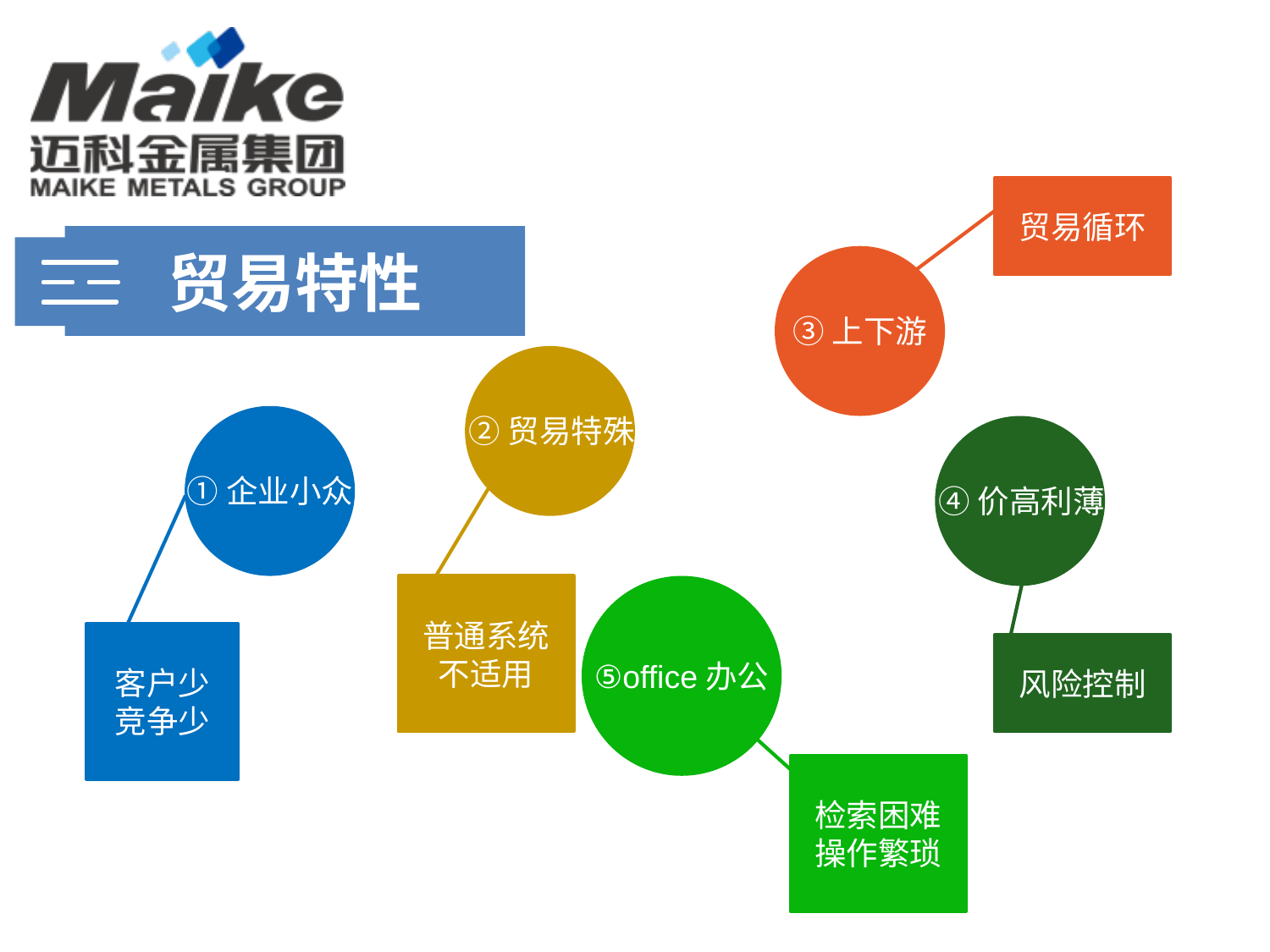

贸易循环
贸易特性

③上下游

②贸易特殊

①企业小众
④价高利薄
普通系统不适用

客户少
竞争少
风险控制
⑤office办公
检索困难操作繁琐